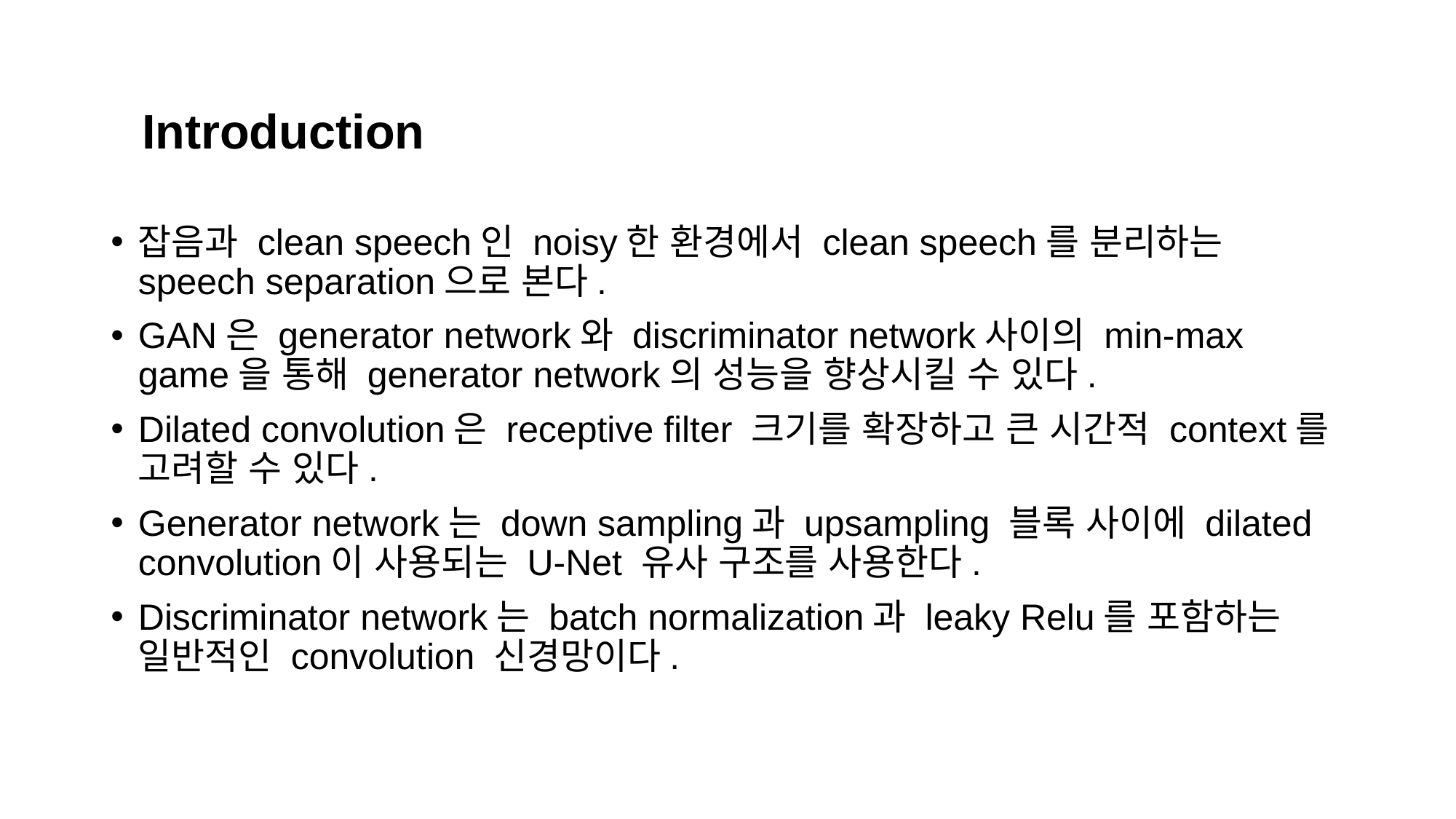

Introduction
잡음과 clean speech인 noisy한 환경에서 clean speech를 분리하는 speech separation으로 본다.
GAN은 generator network와 discriminator network사이의 min-max game을 통해 generator network의 성능을 향상시킬 수 있다.
Dilated convolution은 receptive filter 크기를 확장하고 큰 시간적 context를 고려할 수 있다.
Generator network는 down sampling과 upsampling 블록 사이에 dilated convolution이 사용되는 U-Net 유사 구조를 사용한다.
Discriminator network는 batch normalization과 leaky Relu를 포함하는 일반적인 convolution 신경망이다.